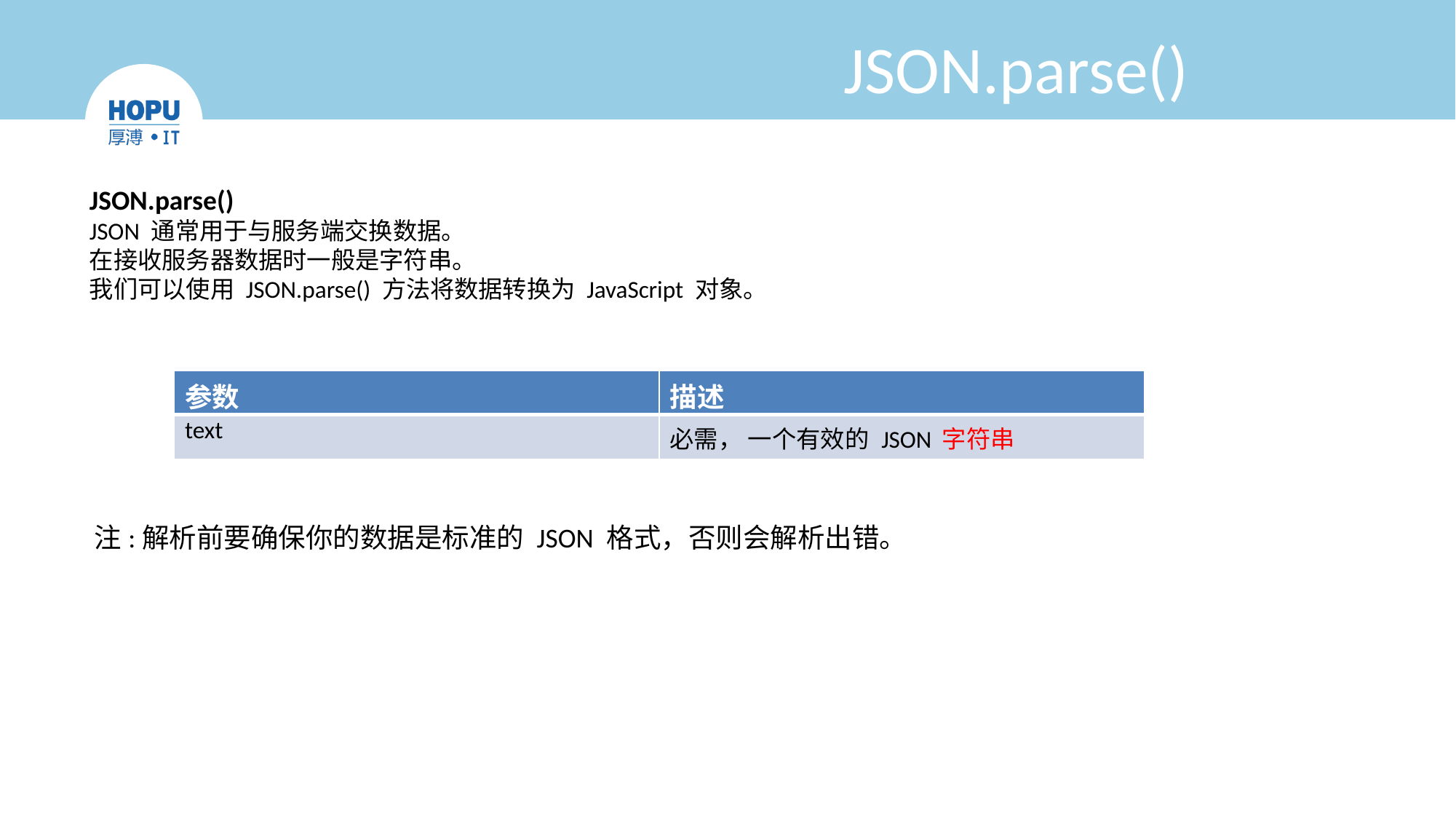

# JSON.parse()
JSON.parse()
JSON 通常用于与服务端交换数据。
在接收服务器数据时一般是字符串。
我们可以使用 JSON.parse() 方法将数据转换为 JavaScript 对象。

| 参数 | 描述 |
| --- | --- |
| text | 必需， 一个有效的 JSON 字符串 |
注:解析前要确保你的数据是标准的 JSON 格式，否则会解析出错。